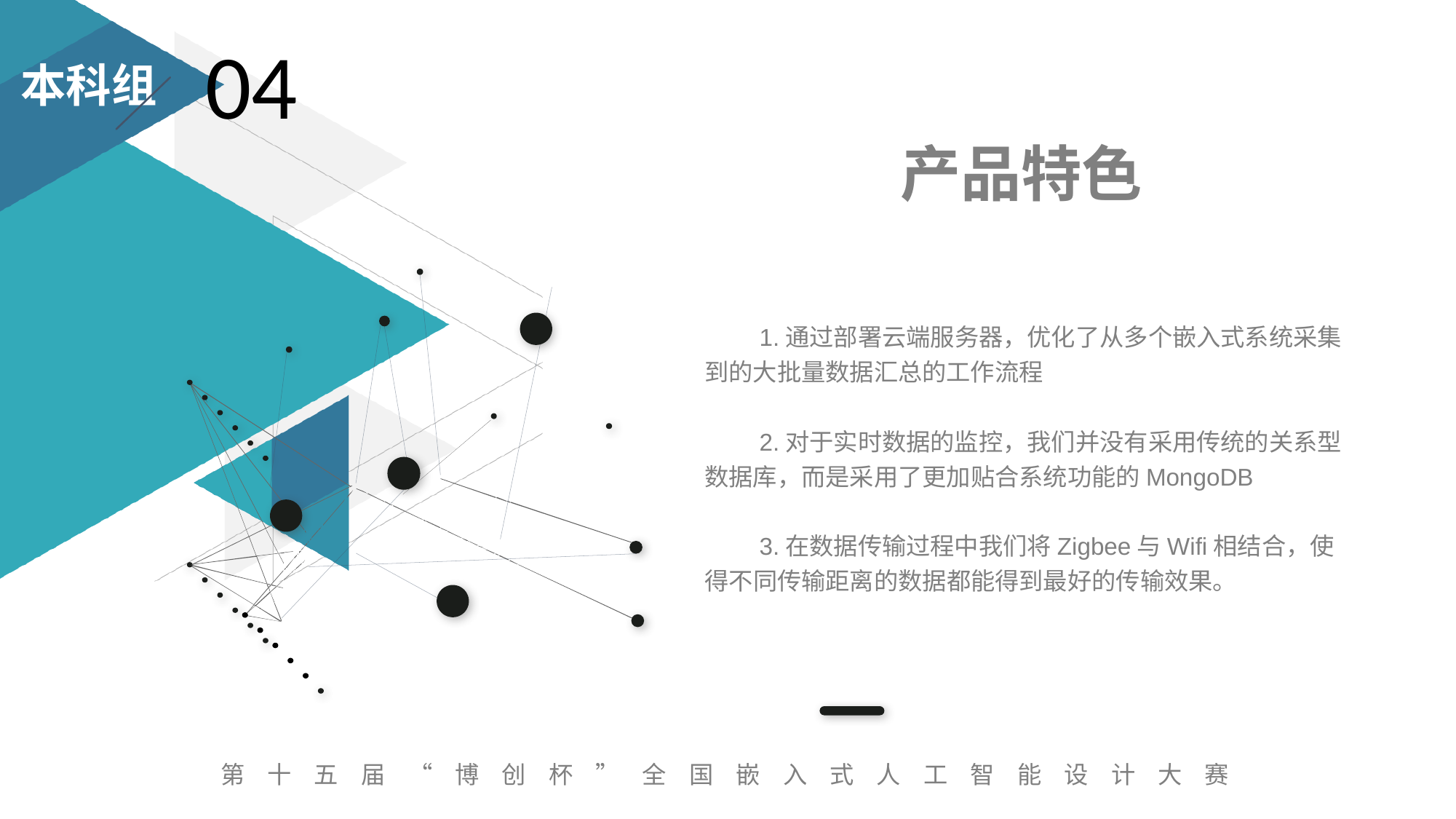

04
产品特色
1.通过部署云端服务器，优化了从多个嵌入式系统采集到的大批量数据汇总的工作流程

2.对于实时数据的监控，我们并没有采用传统的关系型数据库，而是采用了更加贴合系统功能的MongoDB

3.在数据传输过程中我们将Zigbee与Wifi相结合，使得不同传输距离的数据都能得到最好的传输效果。